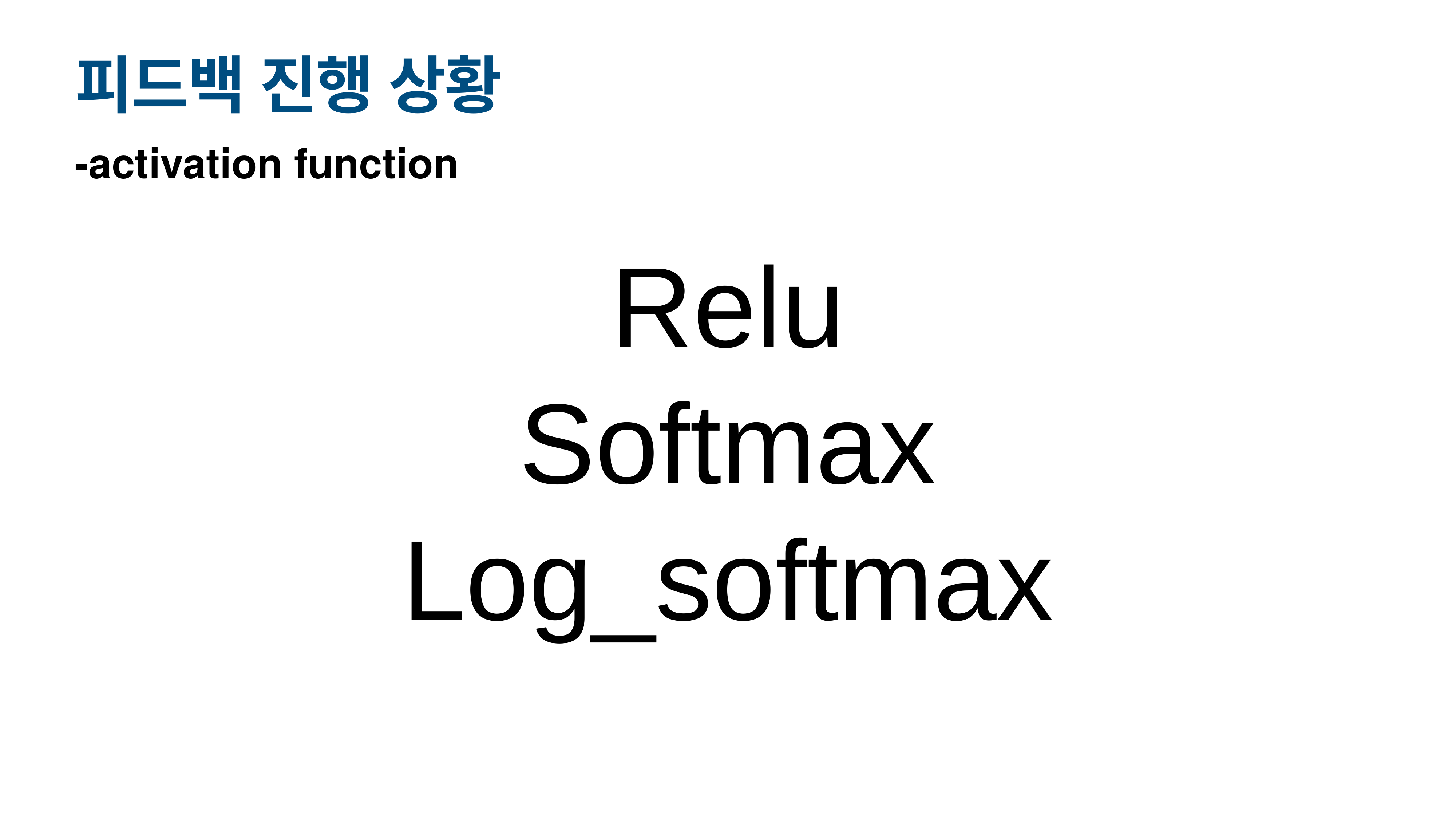

# 피드백 진행 상황
-activation function
Relu
Softmax
Log_softmax